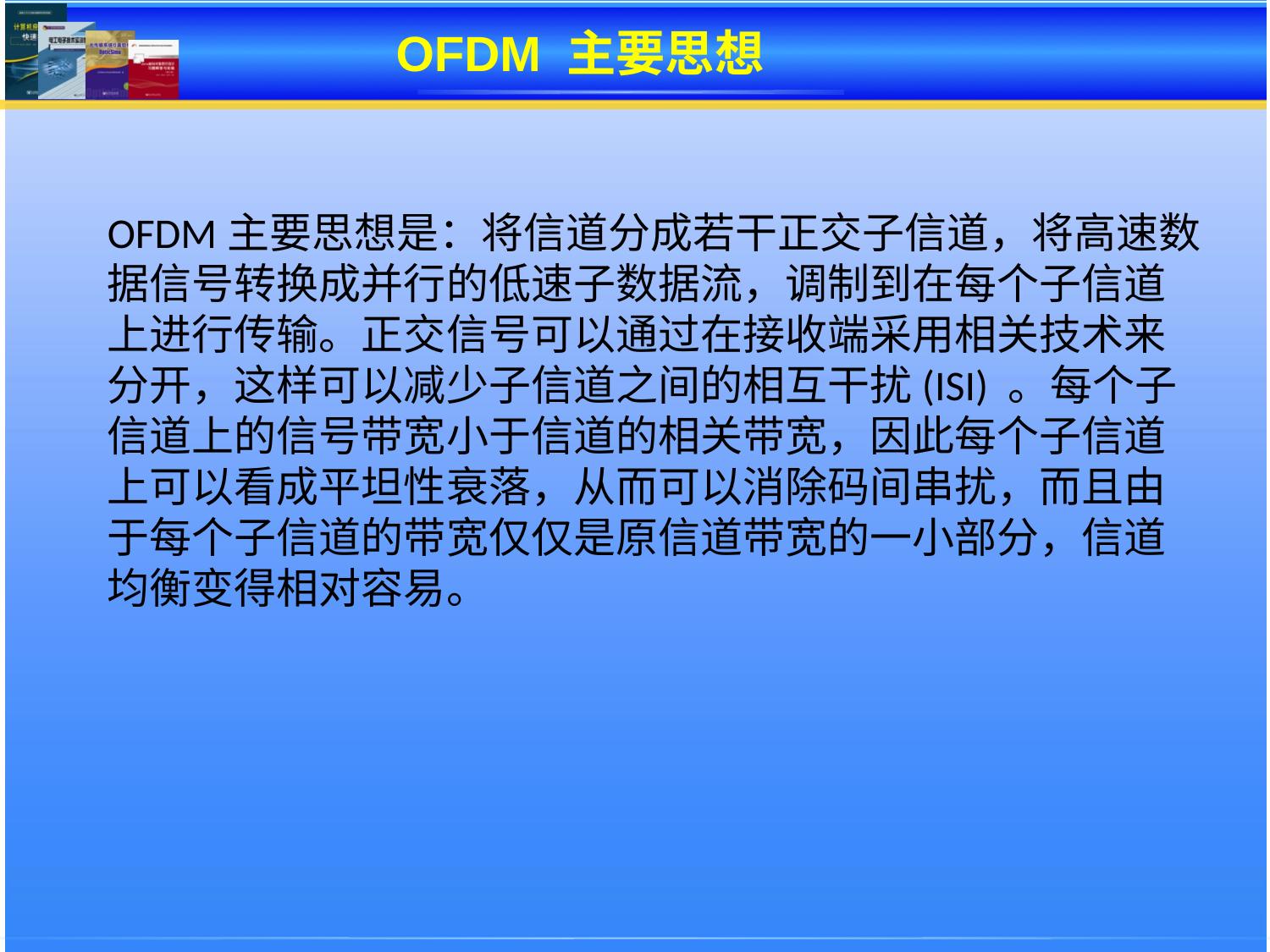

OFDM 主要思想

OFDM主要思想是：将信道分成若干正交子信道，将高速数据信号转换成并行的低速子数据流，调制到在每个子信道上进行传输。正交信号可以通过在接收端采用相关技术来分开，这样可以减少子信道之间的相互干扰(ISI) 。每个子信道上的信号带宽小于信道的相关带宽，因此每个子信道上可以看成平坦性衰落，从而可以消除码间串扰，而且由于每个子信道的带宽仅仅是原信道带宽的一小部分，信道均衡变得相对容易。